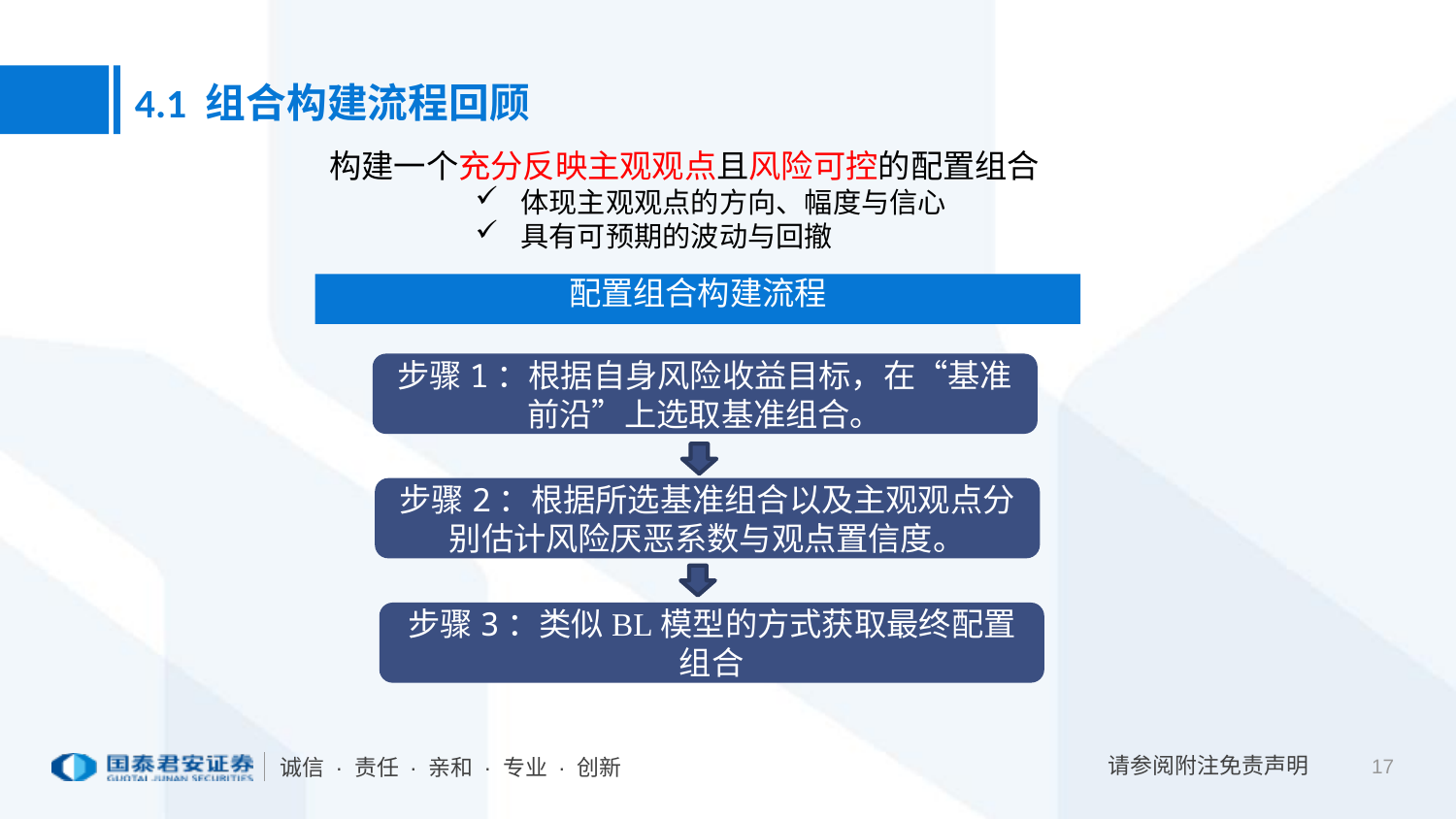

4.1 组合构建流程回顾
构建一个充分反映主观观点且风险可控的配置组合
体现主观观点的方向、幅度与信心
具有可预期的波动与回撤
配置组合构建流程

步骤1：根据自身风险收益目标，在“基准前沿”上选取基准组合。

步骤2：根据所选基准组合以及主观观点分别估计风险厌恶系数与观点置信度。

步骤3：类似BL模型的方式获取最终配置组合